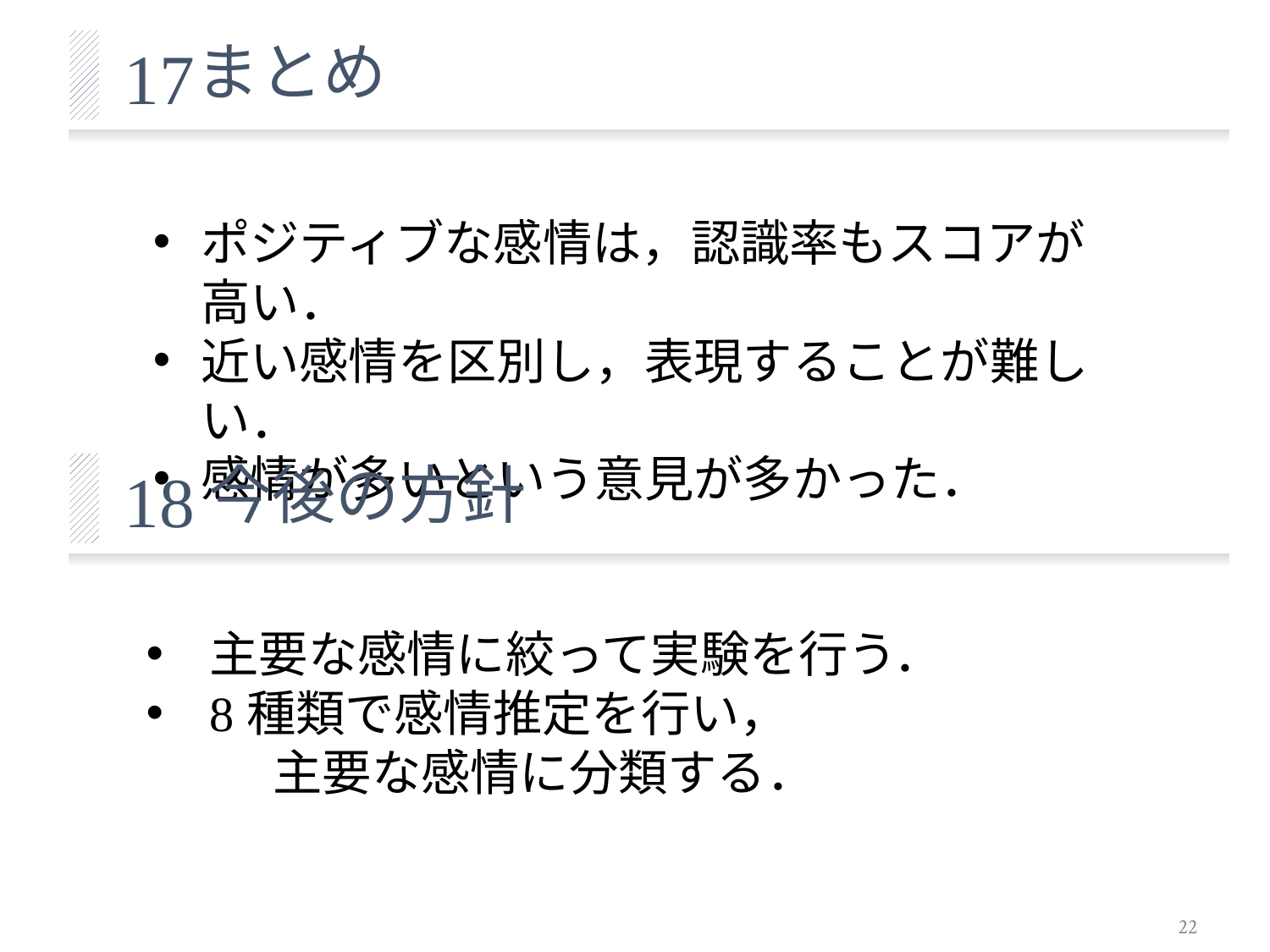

まとめ
17

ポジティブな感情は，認識率もスコアが高い．
近い感情を区別し，表現することが難しい．
感情が多いという意見が多かった．
今後の方針
18

主要な感情に絞って実験を行う．
8種類で感情推定を行い，
	主要な感情に分類する．
22